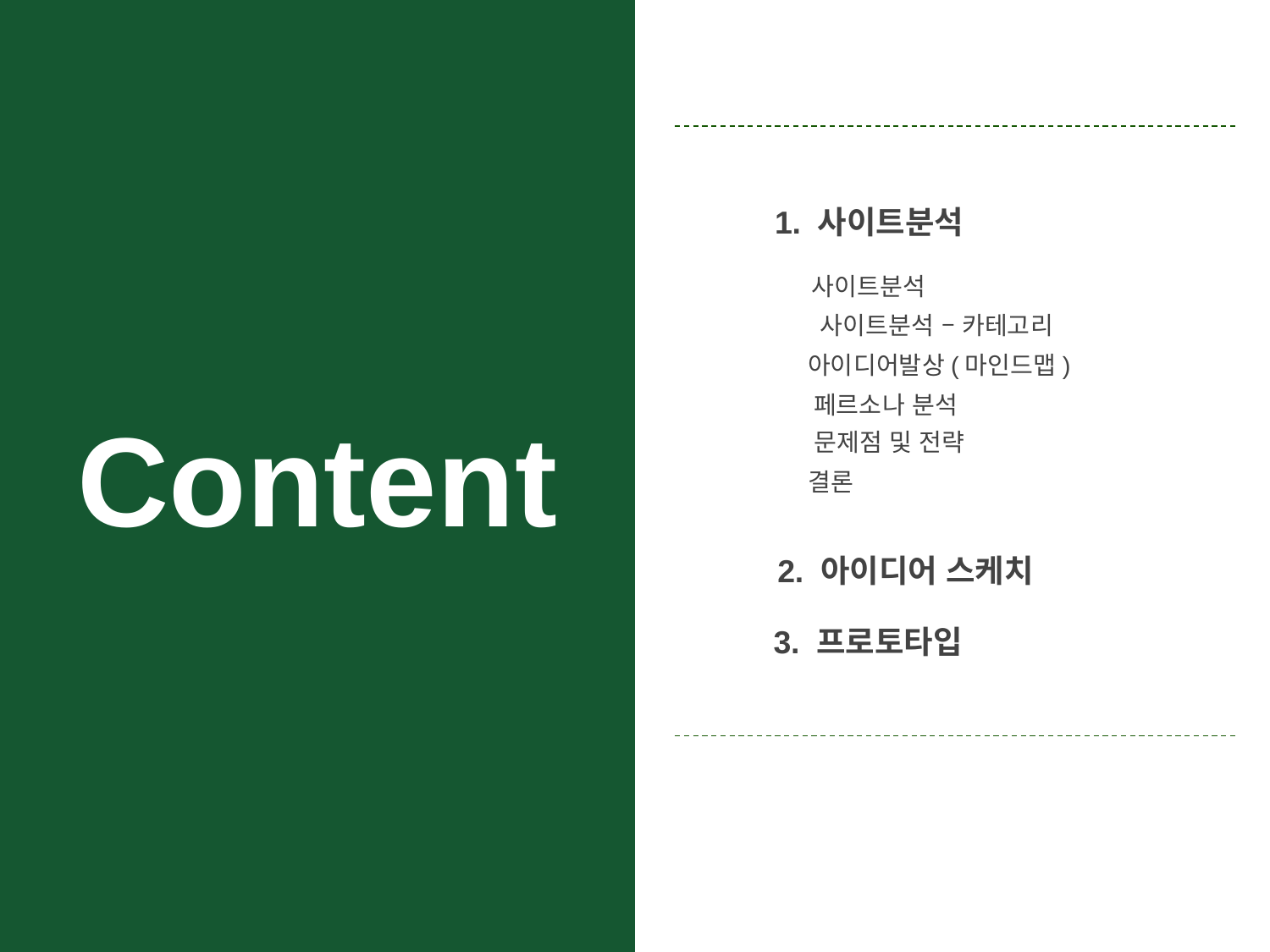

Content
1. 사이트분석
사이트분석
사이트분석 – 카테고리
아이디어발상(마인드맵)
페르소나 분석
문제점 및 전략
결론
2. 아이디어 스케치
3. 프로토타입